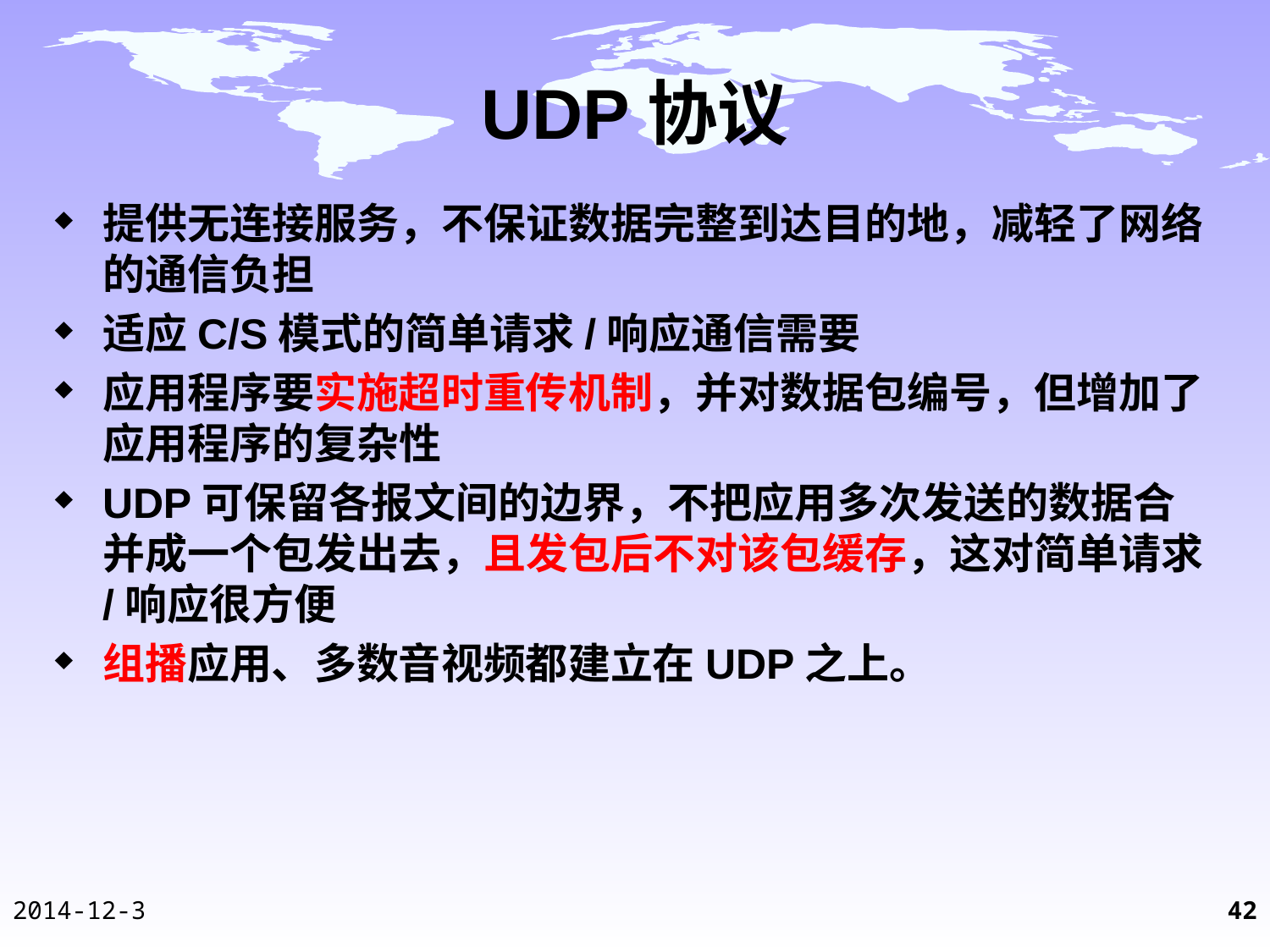

# UDP协议
提供无连接服务，不保证数据完整到达目的地，减轻了网络的通信负担
适应C/S模式的简单请求/响应通信需要
应用程序要实施超时重传机制，并对数据包编号，但增加了应用程序的复杂性
UDP可保留各报文间的边界，不把应用多次发送的数据合并成一个包发出去，且发包后不对该包缓存，这对简单请求/响应很方便
组播应用、多数音视频都建立在UDP之上。
2014-12-3
42